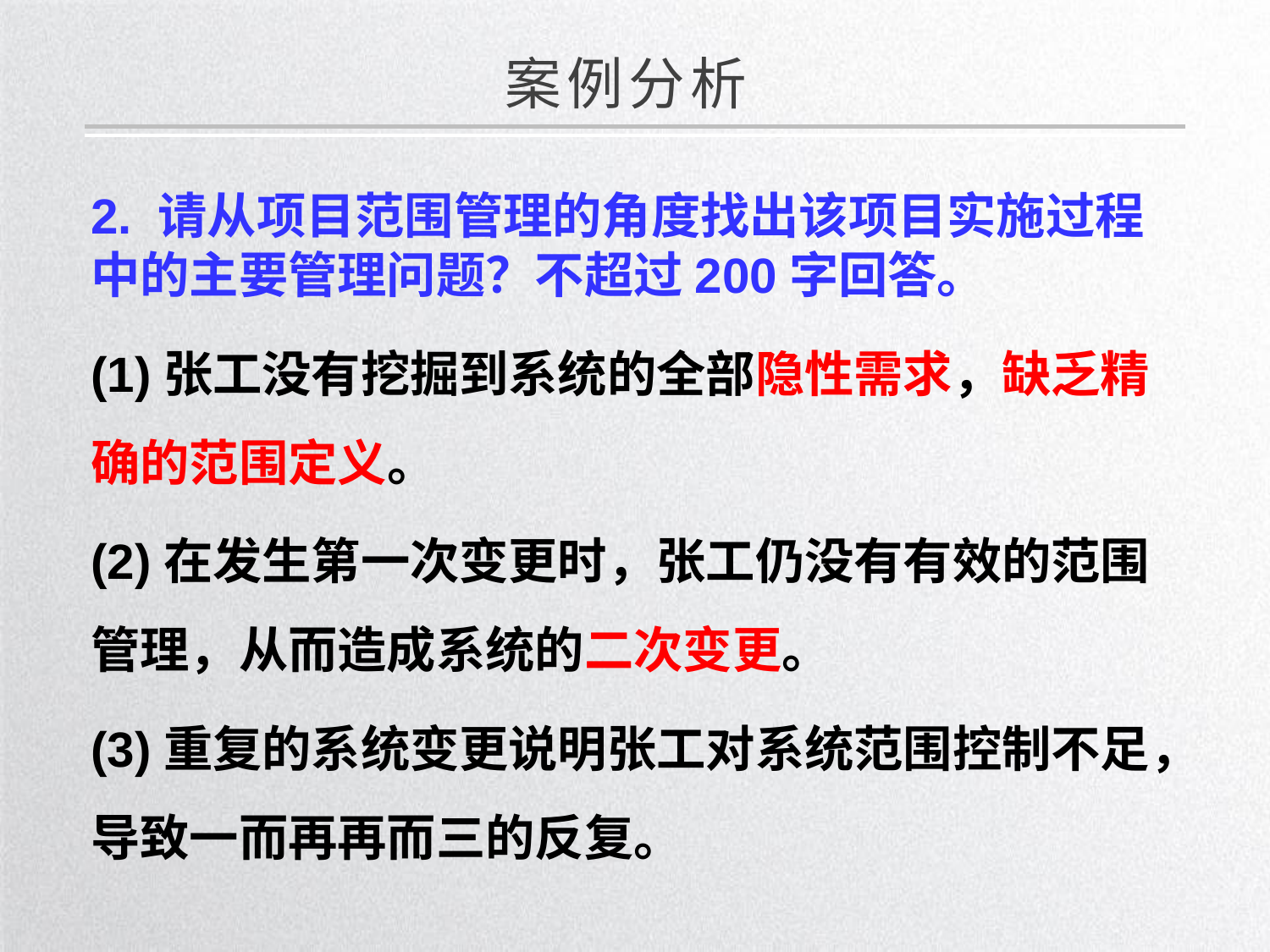

案例分析
2. 请从项目范围管理的角度找出该项目实施过程中的主要管理问题？不超过200字回答。
(1)张工没有挖掘到系统的全部隐性需求，缺乏精确的范围定义。
(2)在发生第一次变更时，张工仍没有有效的范围管理，从而造成系统的二次变更。
(3)重复的系统变更说明张工对系统范围控制不足，导致一而再再而三的反复。